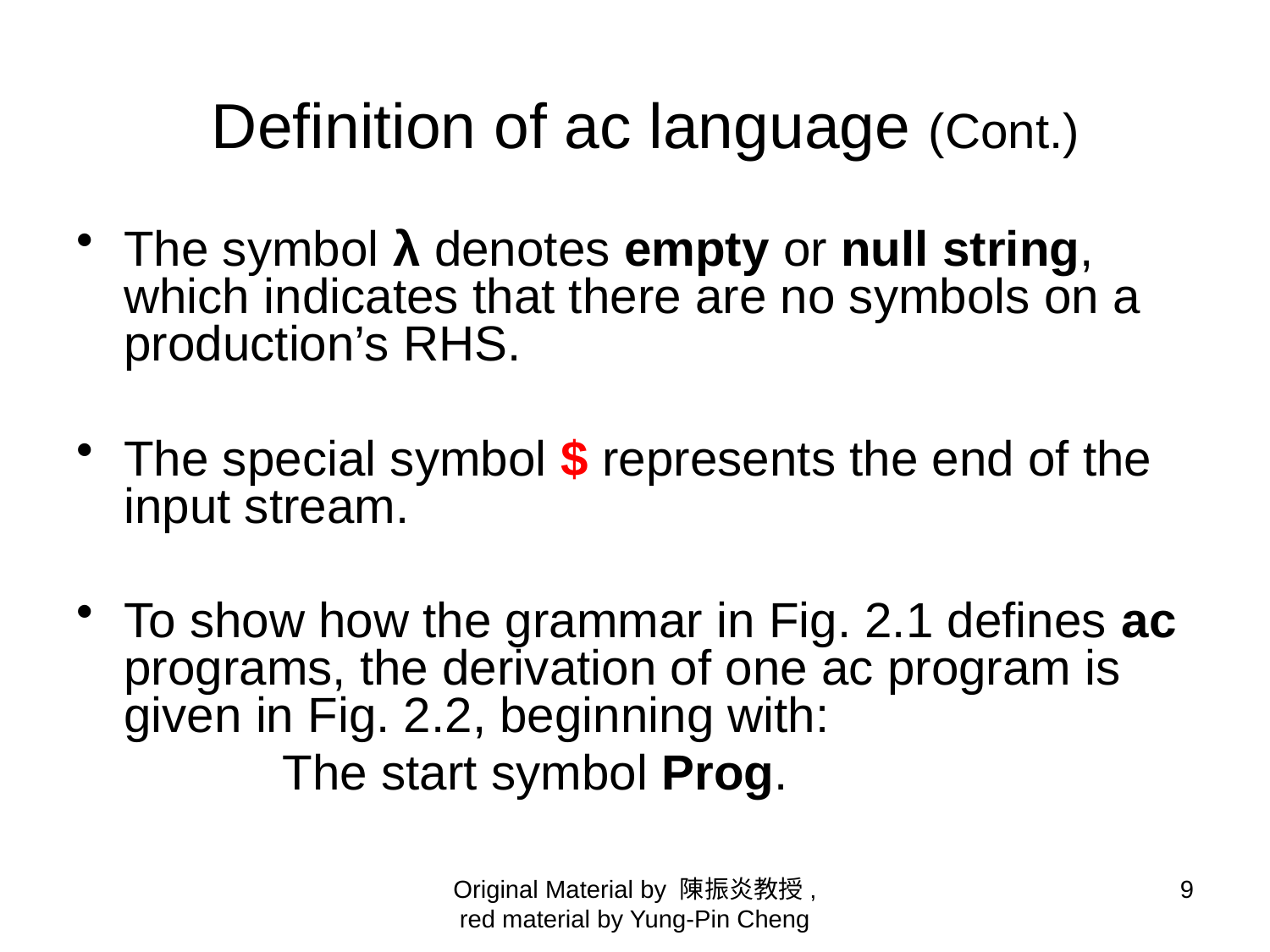

# Definition of ac language (Cont.)
The symbol λ denotes empty or null string, which indicates that there are no symbols on a production’s RHS.

The special symbol $ represents the end of the input stream.

To show how the grammar in Fig. 2.1 defines ac programs, the derivation of one ac program is given in Fig. 2.2, beginning with:
               The start symbol Prog.
Original Material by 陳振炎教授, red material by Yung-Pin Cheng
9